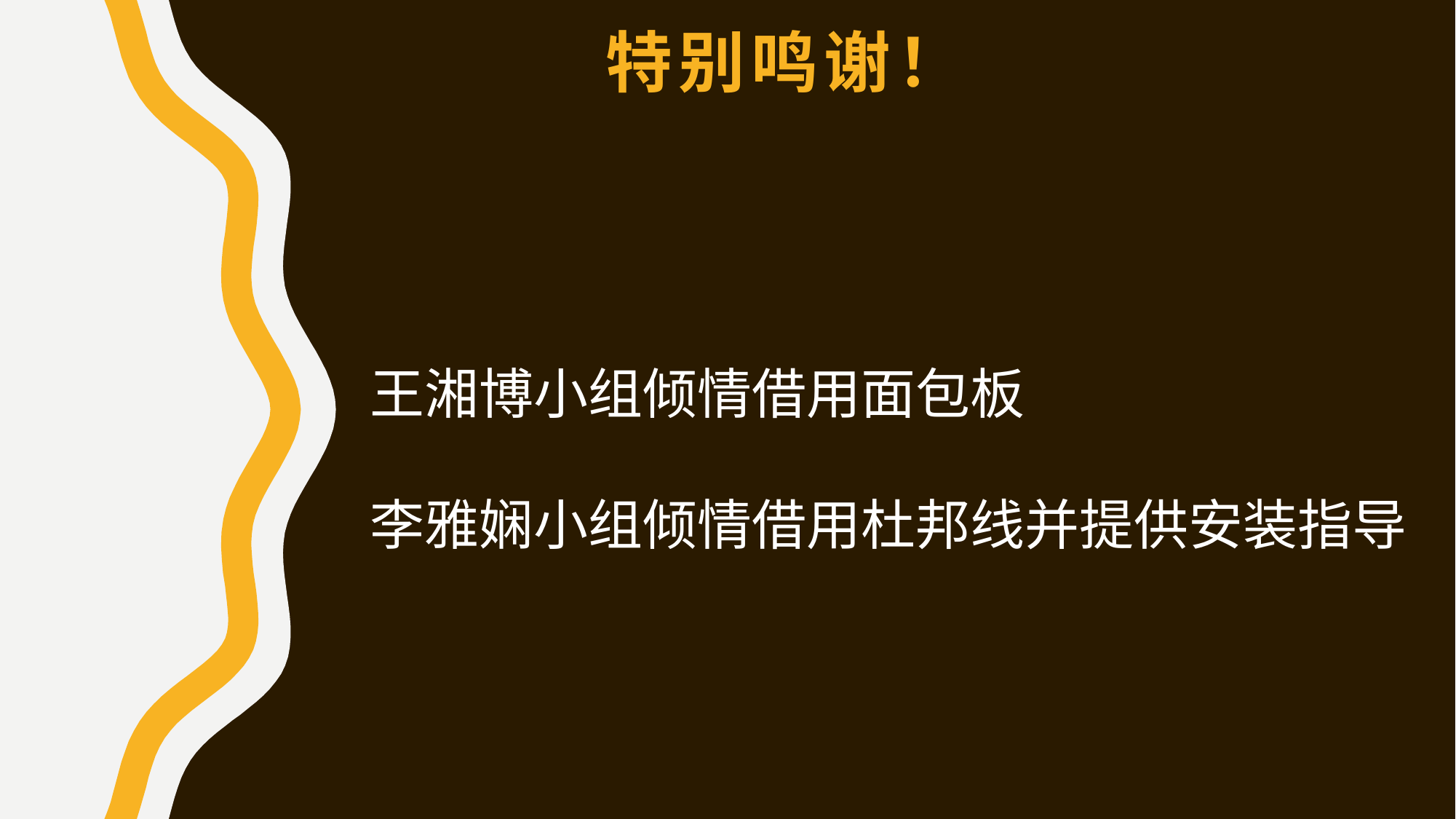

特别鸣谢！
#
王湘博小组倾情借用面包板

李雅娴小组倾情借用杜邦线并提供安装指导